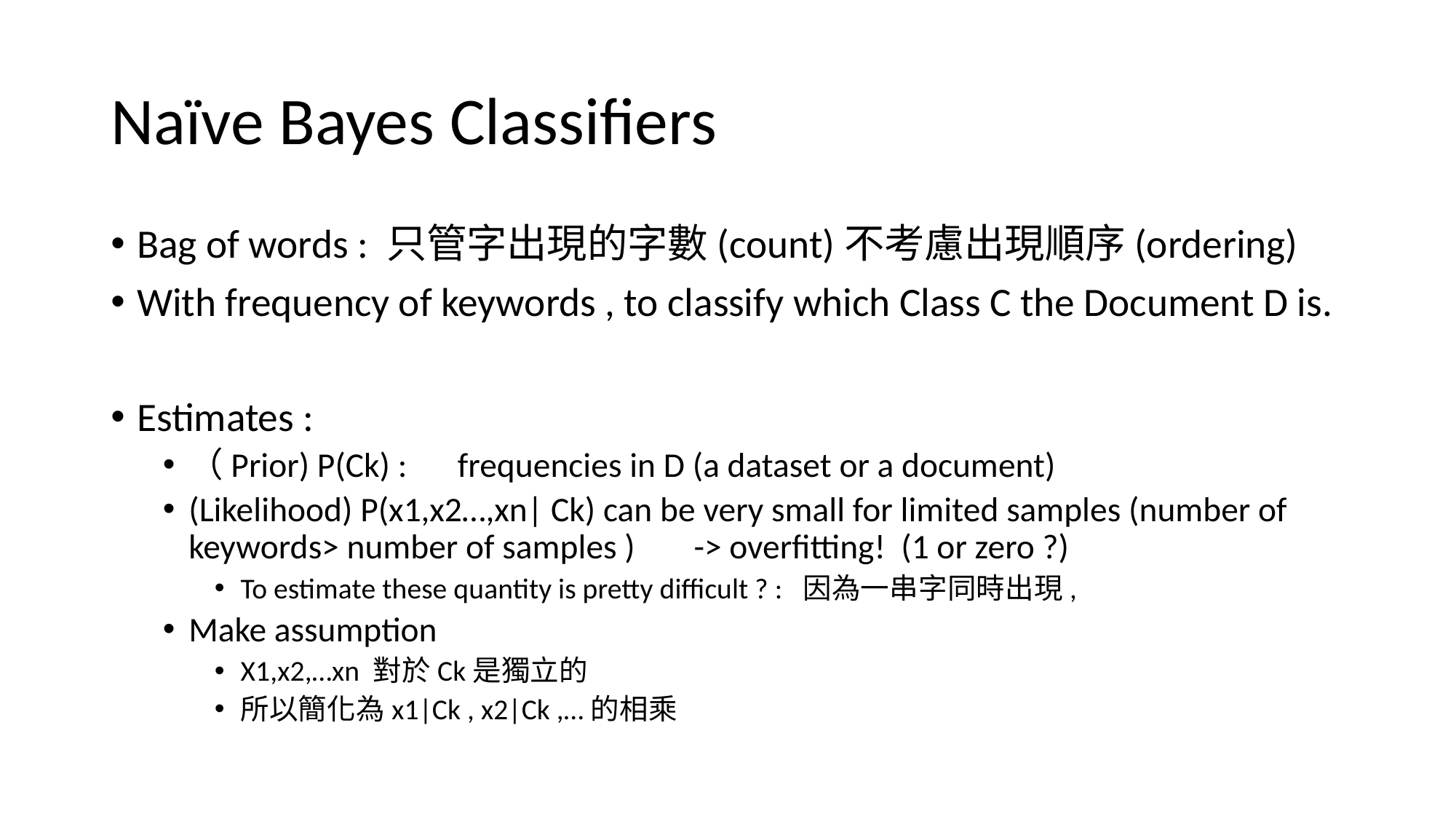

# Naïve Bayes Classifiers
Bag of words : 只管字出現的字數(count)不考慮出現順序(ordering)
With frequency of keywords , to classify which Class C the Document D is.

Estimates :
（Prior) P(Ck) :　frequencies in D (a dataset or a document)
(Likelihood) P(x1,x2…,xn| Ck) can be very small for limited samples (number of keywords> number of samples )　 -> overfitting!  (1 or zero ?)
To estimate these quantity is pretty difficult ? :  因為一串字同時出現,
Make assumption
X1,x2,…xn 對於Ck是獨立的
所以簡化為x1|Ck , x2|Ck ,…的相乘